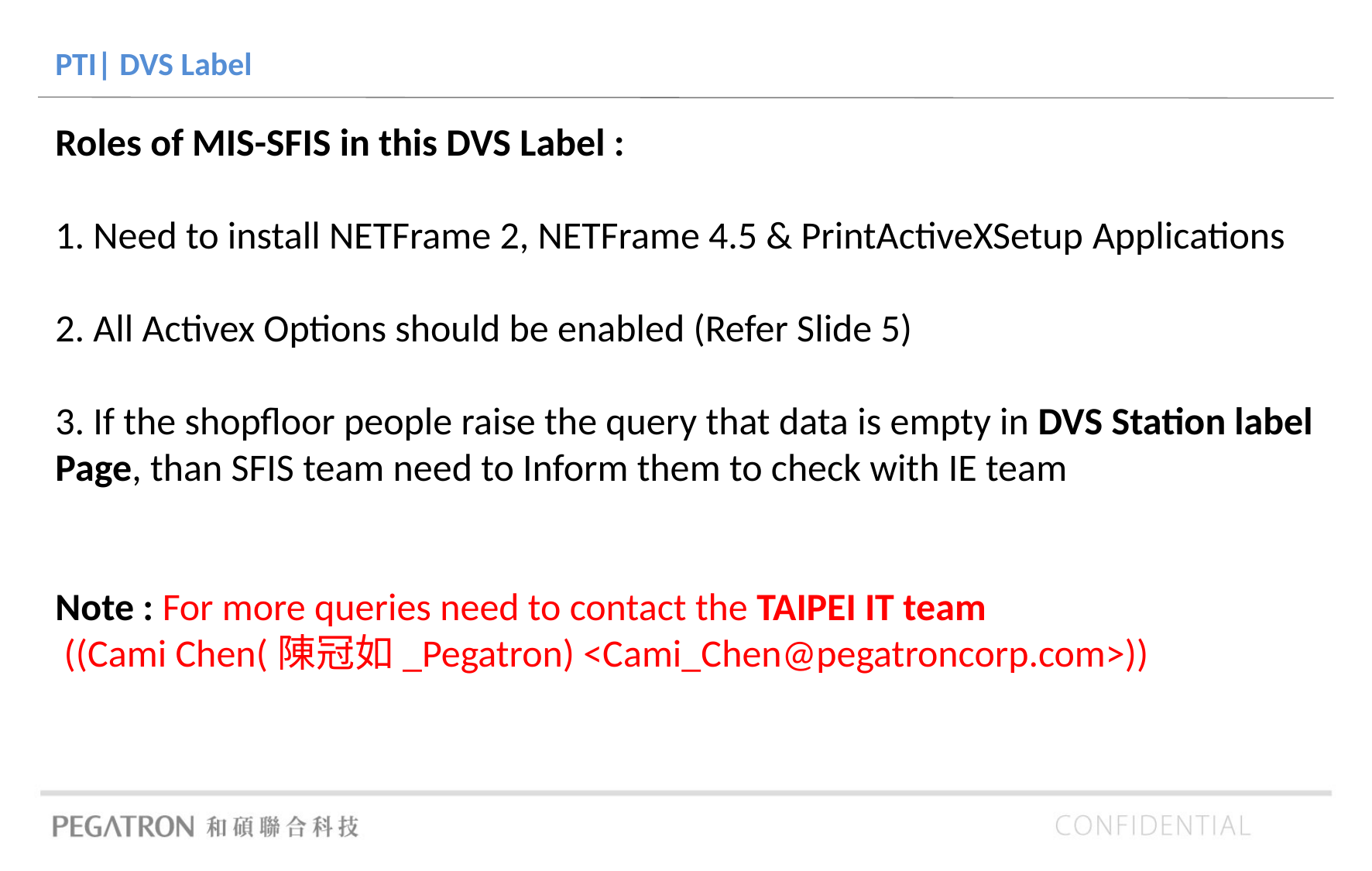

PTI| DVS Label
Roles of MIS-SFIS in this DVS Label :

1. Need to install NETFrame 2, NETFrame 4.5 & PrintActiveXSetup Applications

2. All Activex Options should be enabled (Refer Slide 5)

3. If the shopfloor people raise the query that data is empty in DVS Station label  Page, than SFIS team need to Inform them to check with IE team

Note : For more queries need to contact the TAIPEI IT team
 ((Cami Chen(陳冠如_Pegatron) <Cami_Chen@pegatroncorp.com>))